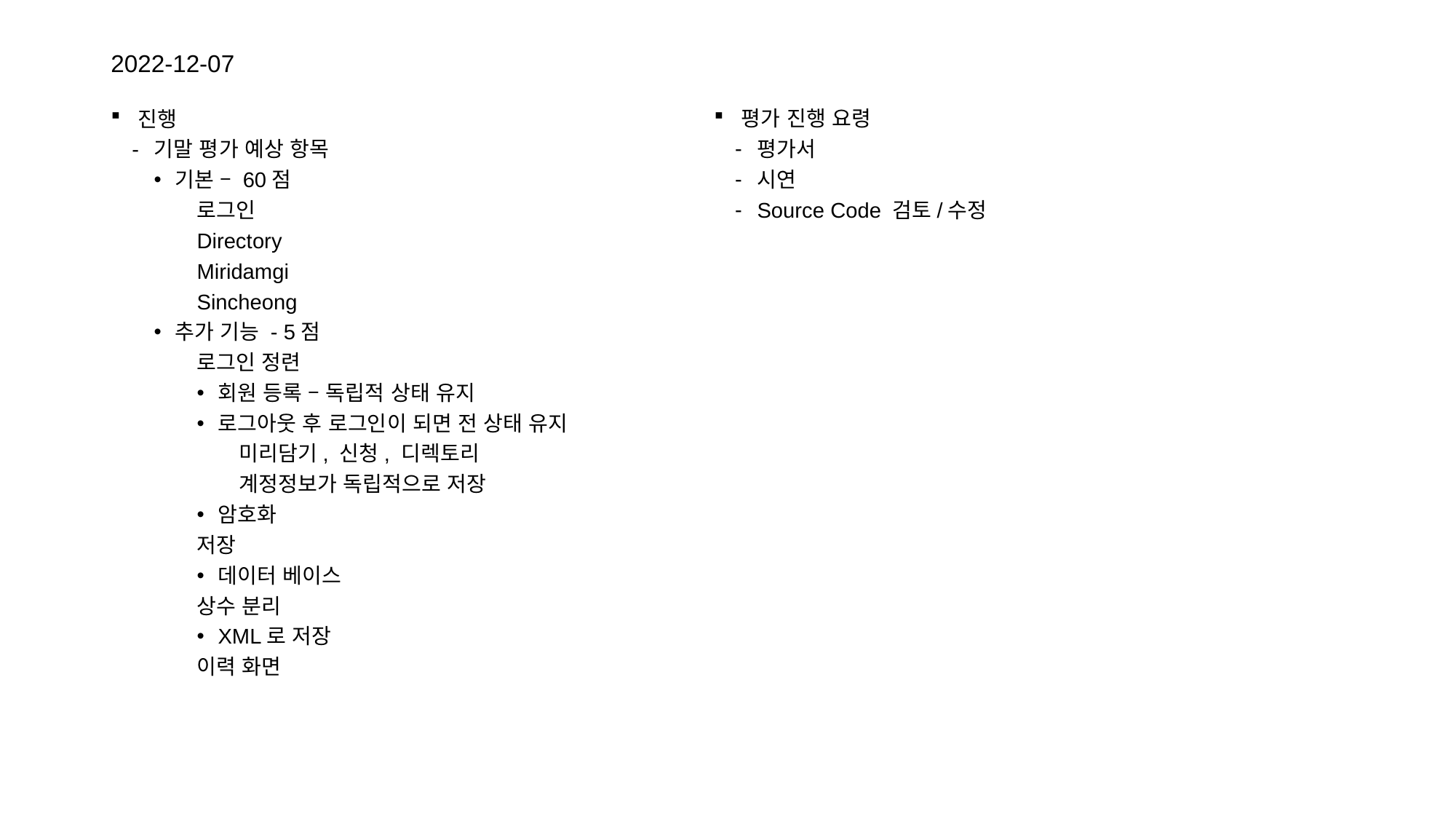

# 2022-12-07
평가 진행 요령
평가서
시연
Source Code 검토/수정
진행
기말 평가 예상 항목
기본 – 60점
로그인
Directory
Miridamgi
Sincheong
추가 기능 - 5점
로그인 정련
회원 등록 – 독립적 상태 유지
로그아웃 후 로그인이 되면 전 상태 유지
미리담기, 신청, 디렉토리
계정정보가 독립적으로 저장
암호화
저장
데이터 베이스
상수 분리
XML로 저장
이력 화면